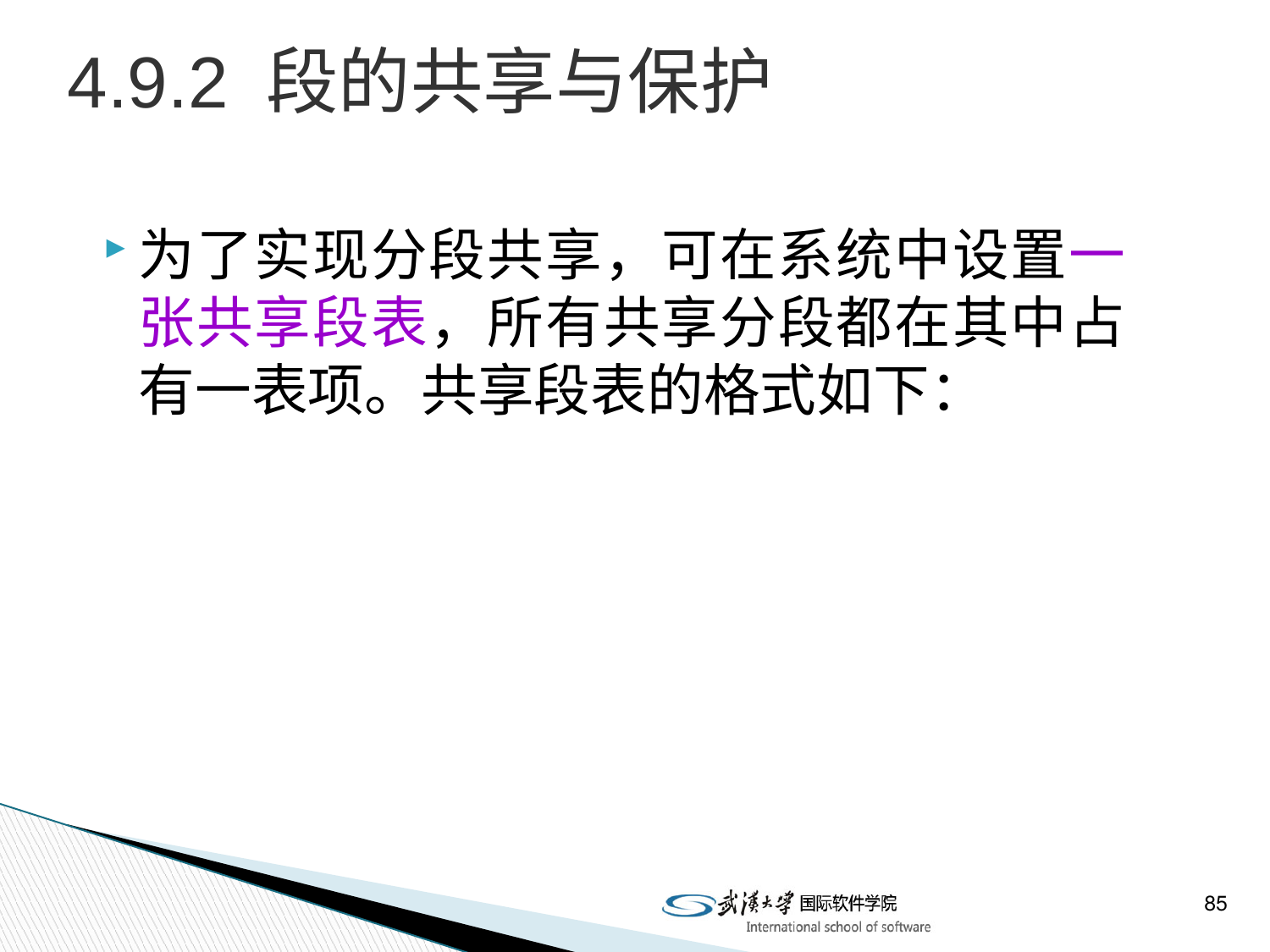

# 4.9.2 段的共享与保护
为了实现分段共享，可在系统中设置一张共享段表，所有共享分段都在其中占有一表项。共享段表的格式如下：